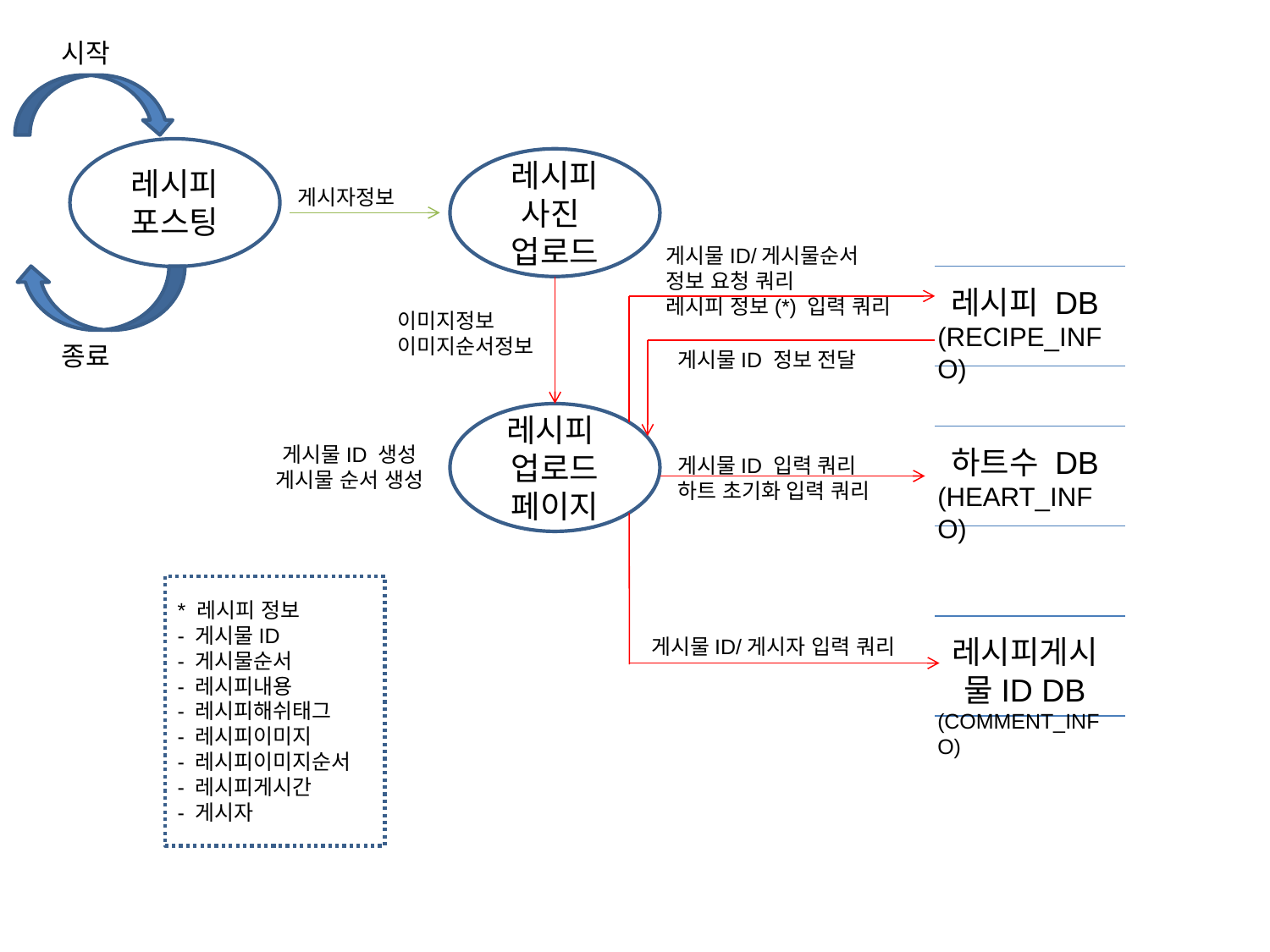

시작

레시피 포스팅
레시피 사진
업로드
게시자정보
게시물ID/게시물순서
정보 요청 쿼리
레시피 정보(*) 입력 쿼리

레시피 DB
(RECIPE_INFO)
이미지정보
이미지순서정보
종료
게시물ID 정보 전달
레시피
업로드
페이지
하트수 DB
(HEART_INFO)
게시물ID 생성
게시물 순서 생성
게시물ID 입력 쿼리
하트 초기화 입력 쿼리
* 레시피 정보
- 게시물ID
- 게시물순서
- 레시피내용
- 레시피해쉬태그
- 레시피이미지
- 레시피이미지순서
- 레시피게시간
- 게시자

레시피게시물ID DB
(COMMENT_INFO)
게시물ID/게시자 입력 쿼리